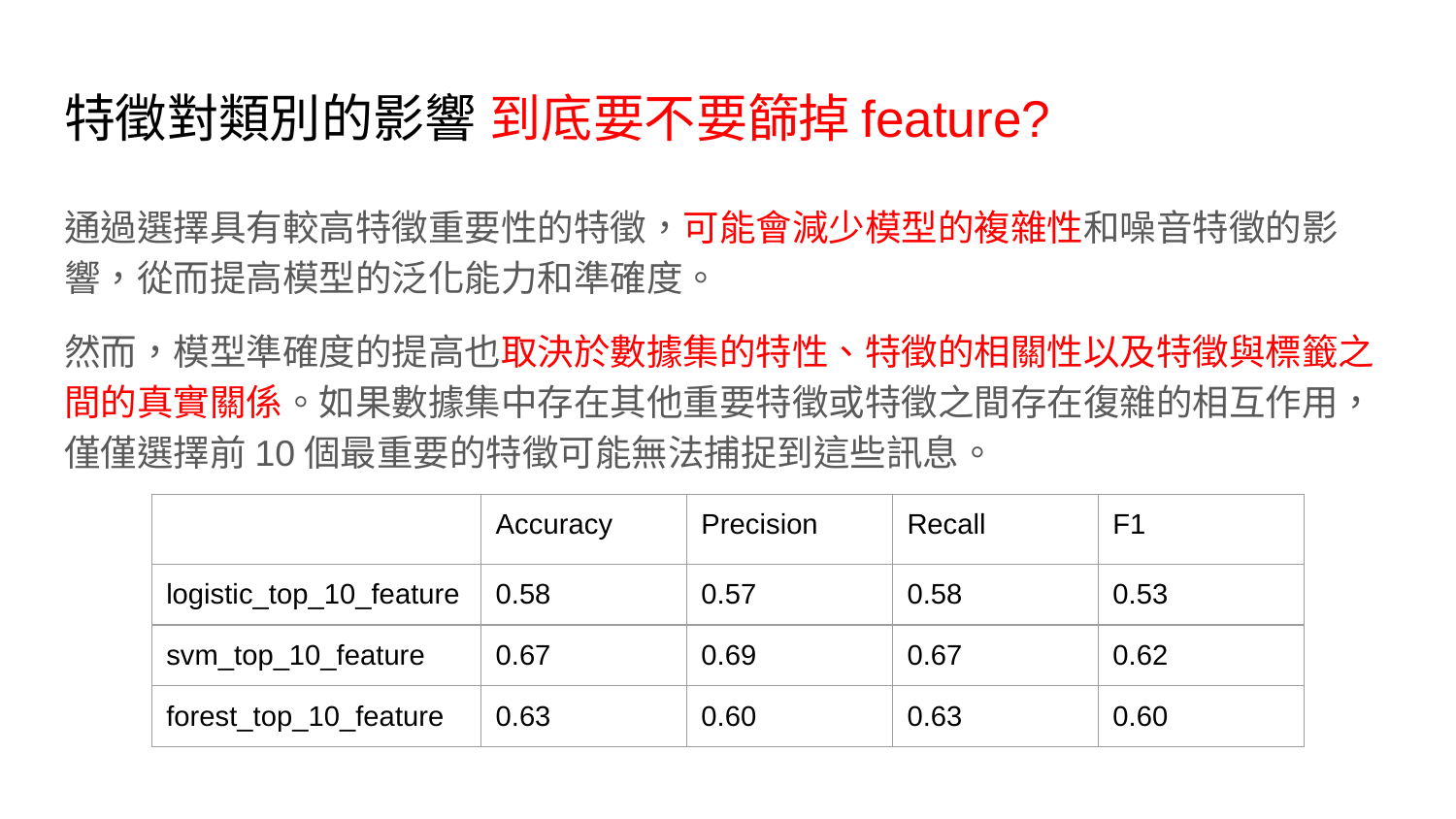

# 特徵對類別的影響 到底要不要篩掉feature?
通過選擇具有較高特徵重要性的特徵，可能會減少模型的複雜性和噪音特徵的影響，從而提高模型的泛化能力和準確度。
然而，模型準確度的提高也取決於數據集的特性、特徵的相關性以及特徵與標籤之間的真實關係。如果數據集中存在其他重要特徵或特徵之間存在復雜的相互作用，僅僅選擇前10個最重要的特徵可能無法捕捉到這些訊息。

|  | Accuracy | Precision | Recall | F1 |
| --- | --- | --- | --- | --- |
| logistic\_top\_10\_feature | 0.58 | 0.57 | 0.58 | 0.53 |
| svm\_top\_10\_feature | 0.67 | 0.69 | 0.67 | 0.62 |
| forest\_top\_10\_feature | 0.63 | 0.60 | 0.63 | 0.60 |